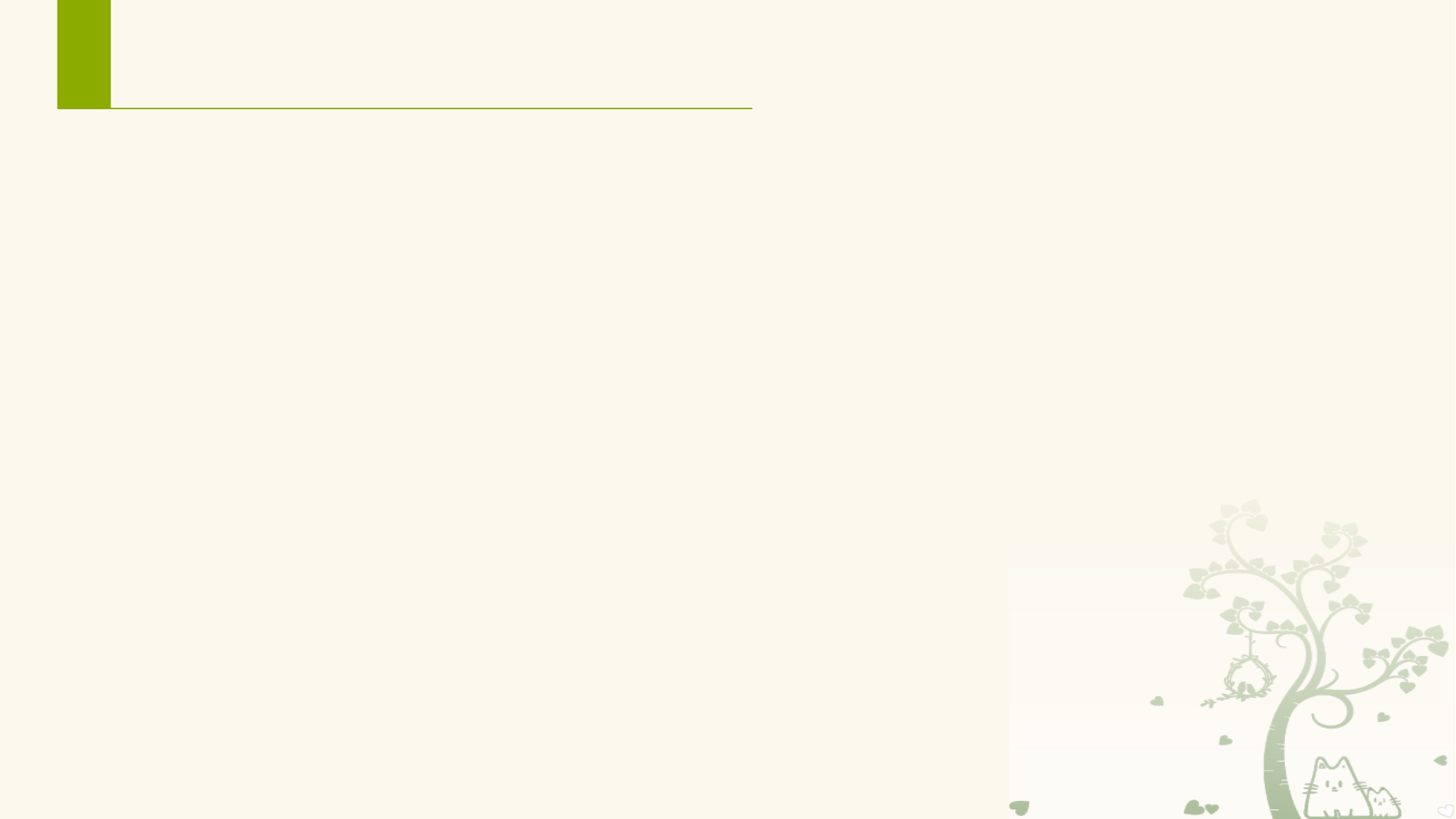

# 8.3.1 Service 概述
Android 四大组件之一，后台运行，可以和其它组件进行交互。
从Context派生而来，不能自启运行，需要通过某一个Activity或者其他Context对象来调用。
从实际业务需求上来理解，Service的适用场景应该具备以下条件：
1.并不依赖于用户可视的UI界面（前台Service除外）；
2.具有较长时间的运行特性。
例如，在后台处理网络事务、播放音乐，执行文件 I/O 或与内容提供程序进行交互等。
Android 系统中提供了大量可以直接调用的系统Service，例如通知栏消息、定位、电源、震动、闹钟等。